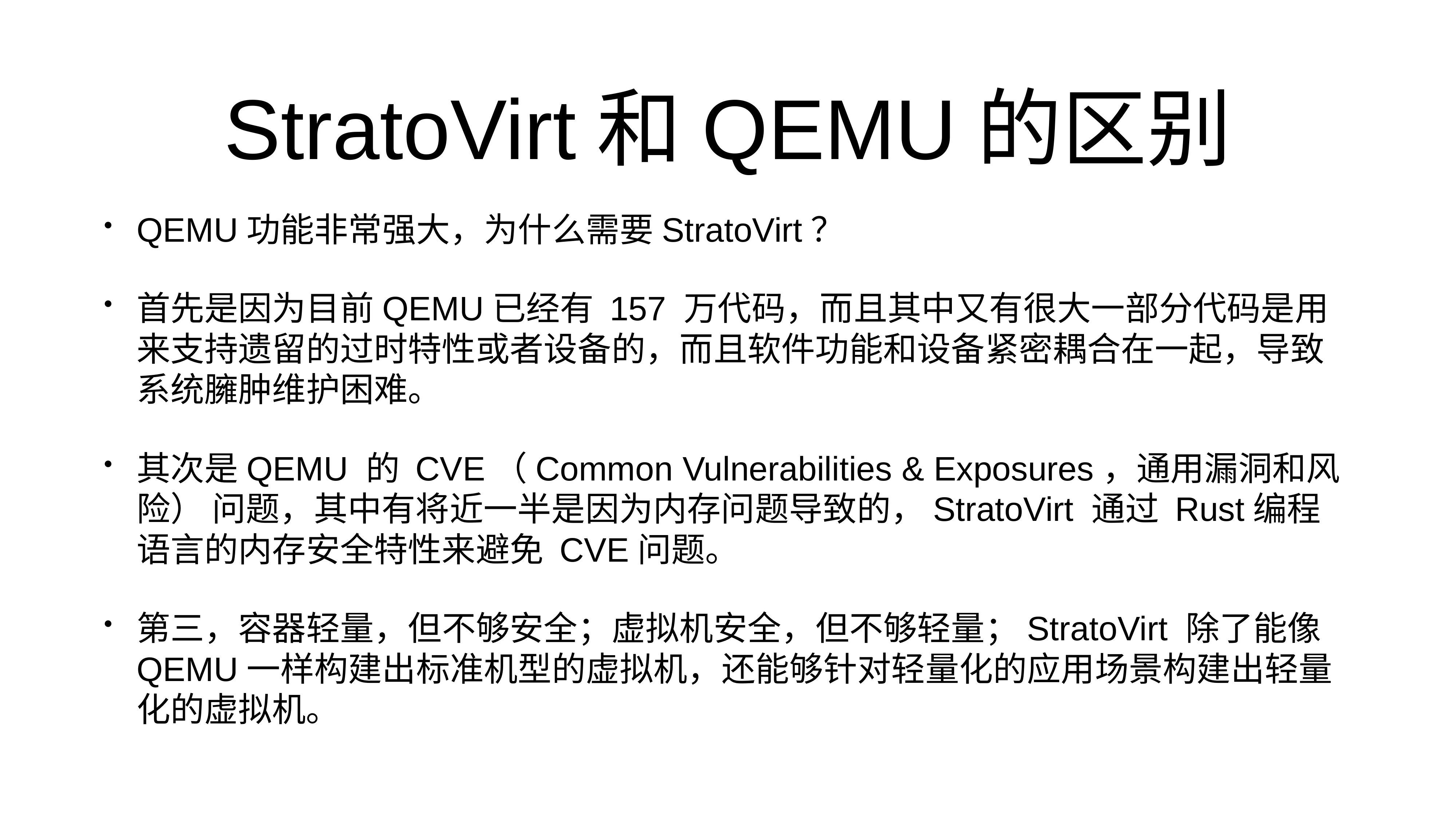

# StratoVirt和QEMU的区别
QEMU功能非常强大，为什么需要StratoVirt？
首先是因为目前QEMU已经有 157 万代码，而且其中又有很大一部分代码是用来支持遗留的过时特性或者设备的，而且软件功能和设备紧密耦合在一起，导致系统臃肿维护困难。
其次是QEMU 的 CVE（Common Vulnerabilities & Exposures，通用漏洞和风险） 问题，其中有将近一半是因为内存问题导致的，StratoVirt 通过 Rust编程语言的内存安全特性来避免 CVE问题。
第三，容器轻量，但不够安全；虚拟机安全，但不够轻量；StratoVirt 除了能像QEMU一样构建出标准机型的虚拟机，还能够针对轻量化的应用场景构建出轻量化的虚拟机。